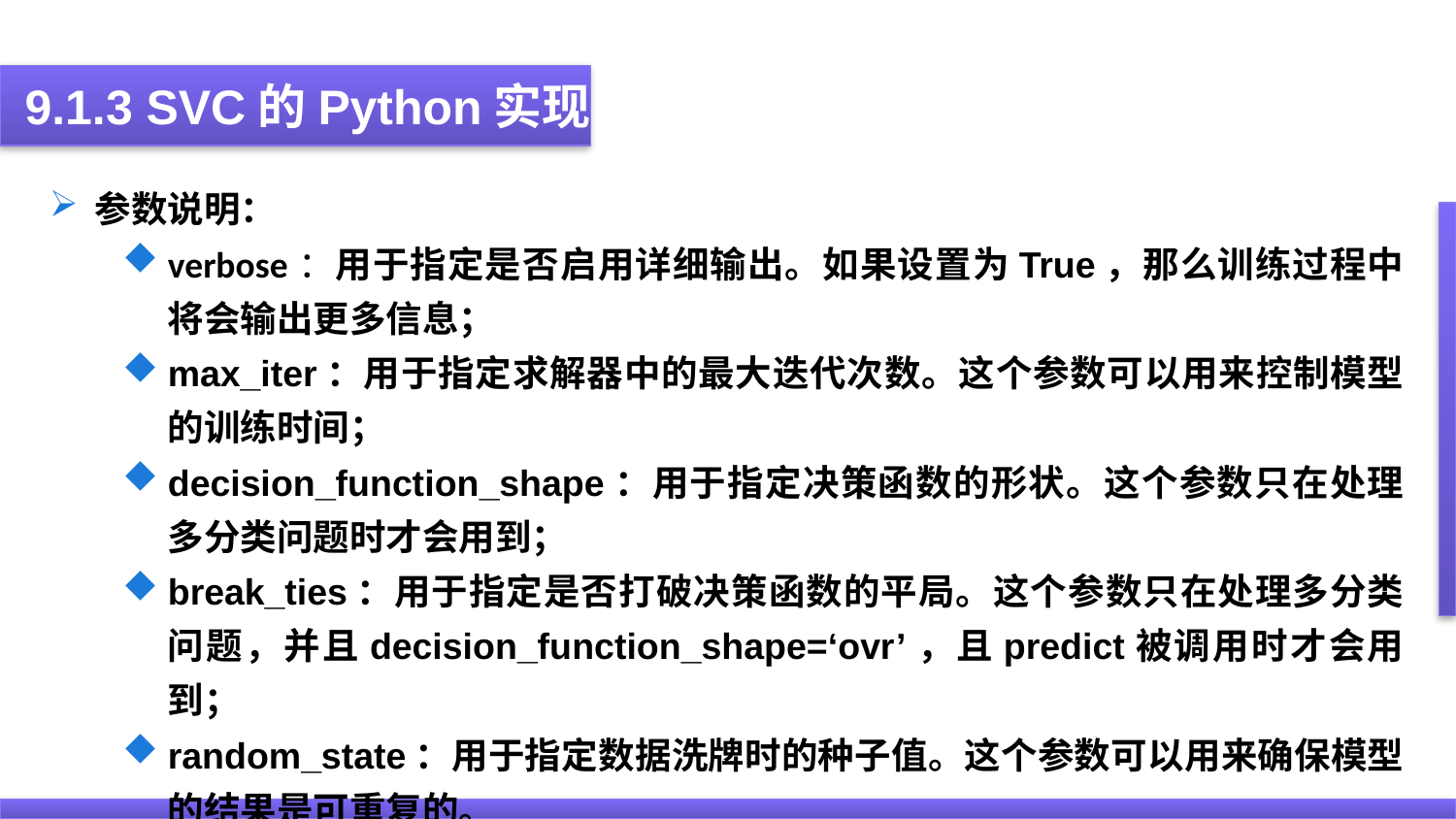

9.1.3 SVC的Python实现
参数说明：
verbose：用于指定是否启用详细输出。如果设置为True，那么训练过程中将会输出更多信息；
max_iter：用于指定求解器中的最大迭代次数。这个参数可以用来控制模型的训练时间；
decision_function_shape：用于指定决策函数的形状。这个参数只在处理多分类问题时才会用到；
break_ties：用于指定是否打破决策函数的平局。这个参数只在处理多分类问题，并且decision_function_shape=‘ovr’，且predict被调用时才会用到；
random_state：用于指定数据洗牌时的种子值。这个参数可以用来确保模型的结果是可重复的。